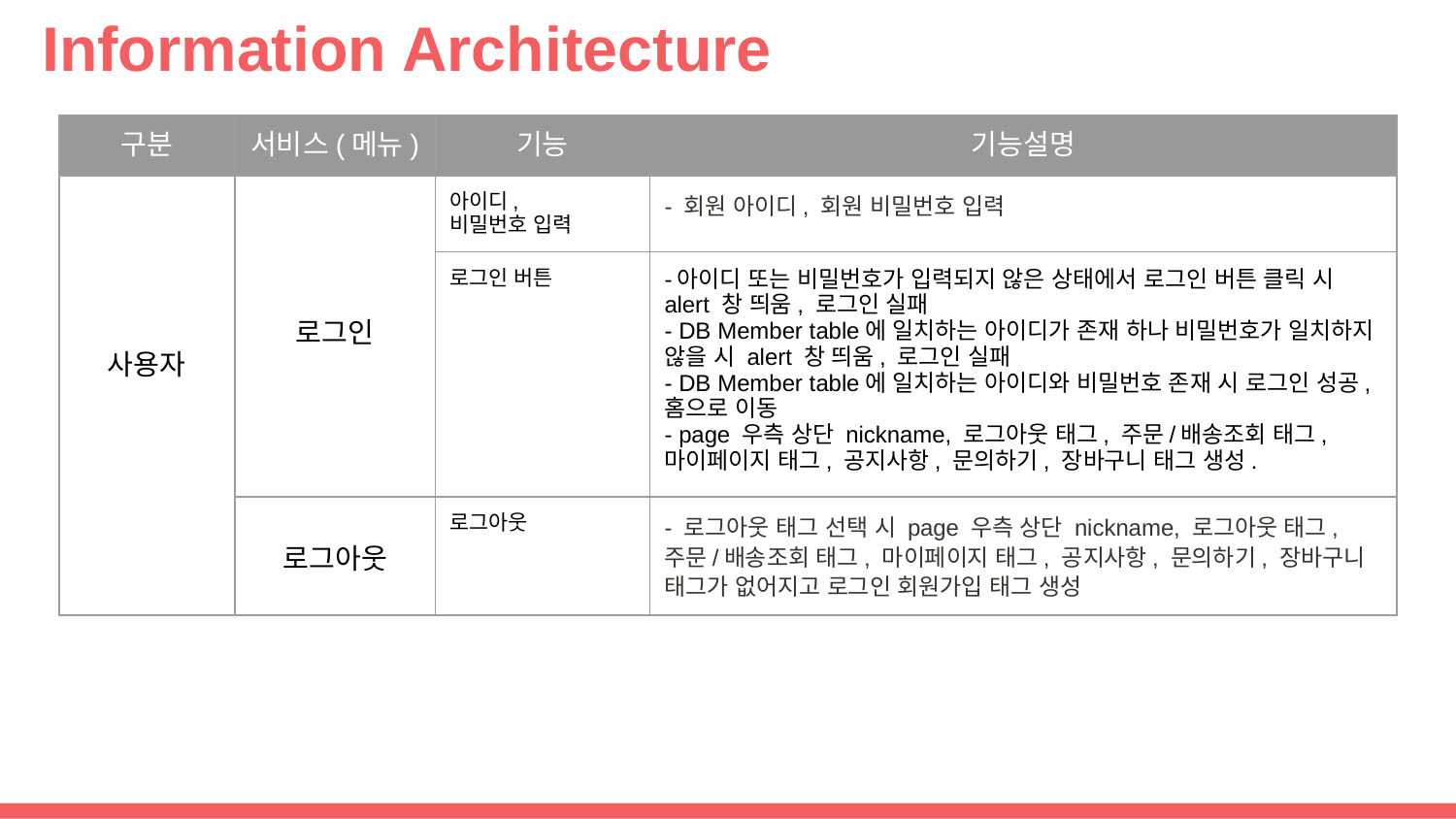

# Information Architecture
| 구분 | 서비스(메뉴) | 기능 | 기능설명 |
| --- | --- | --- | --- |
| 사용자 | 로그인 | 아이디, 비밀번호 입력 | - 회원 아이디, 회원 비밀번호 입력 |
|  |  | 로그인 버튼 | -아이디 또는 비밀번호가 입력되지 않은 상태에서 로그인 버튼 클릭 시 alert 창 띄움, 로그인 실패 - DB Member table에 일치하는 아이디가 존재 하나 비밀번호가 일치하지 않을 시 alert 창 띄움, 로그인 실패 - DB Member table에 일치하는 아이디와 비밀번호 존재 시 로그인 성공, 홈으로 이동 - page 우측 상단 nickname, 로그아웃 태그, 주문/배송조회 태그, 마이페이지 태그, 공지사항, 문의하기, 장바구니 태그 생성. |
|  | 로그아웃 | 로그아웃 | - 로그아웃 태그 선택 시 page 우측 상단 nickname, 로그아웃 태그, 주문/배송조회 태그, 마이페이지 태그, 공지사항, 문의하기, 장바구니 태그가 없어지고 로그인 회원가입 태그 생성 |